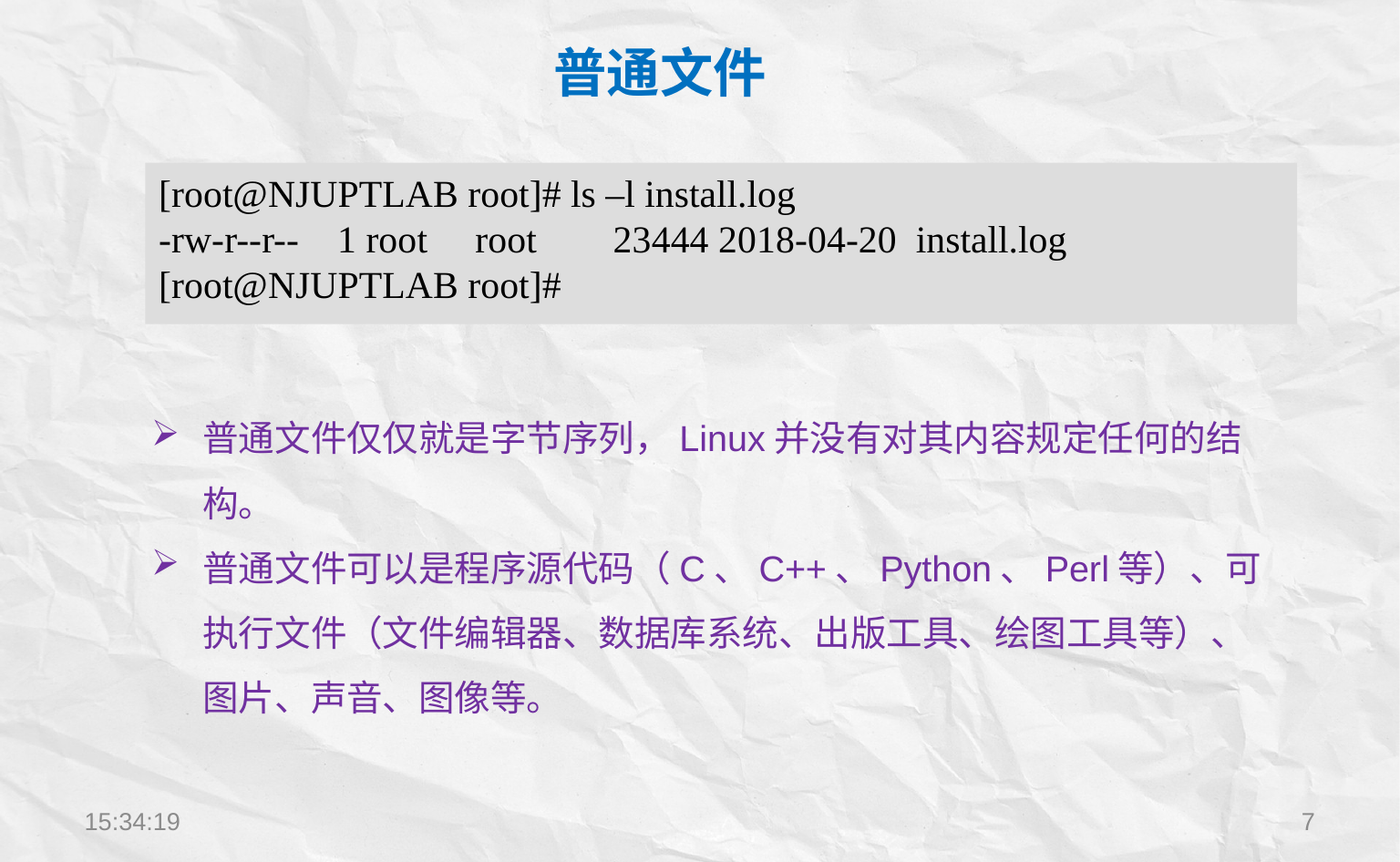

普通文件
[root@NJUPTLAB root]# ls –l install.log
-rw-r--r--    1 root     root        23444 2018-04-20  install.log
[root@NJUPTLAB root]#

普通文件仅仅就是字节序列，Linux并没有对其内容规定任何的结构。
普通文件可以是程序源代码（C、C++、Python、Perl等）、可执行文件（文件编辑器、数据库系统、出版工具、绘图工具等）、图片、声音、图像等。
15:34:19
7